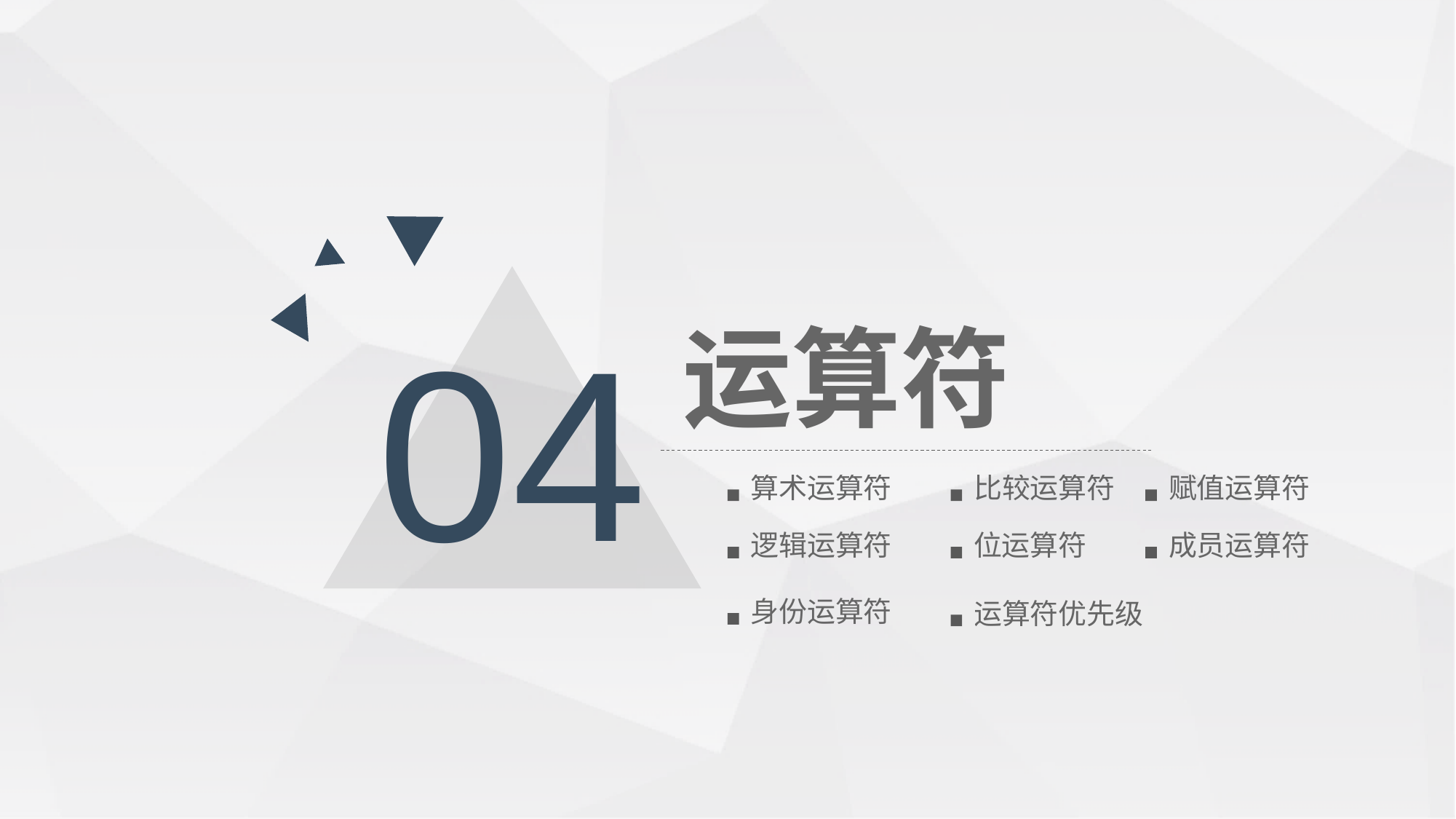

04

运算符
算术运算符

比较运算符

赋值运算符

位运算符

成员运算符

逻辑运算符

身份运算符

运算符优先级